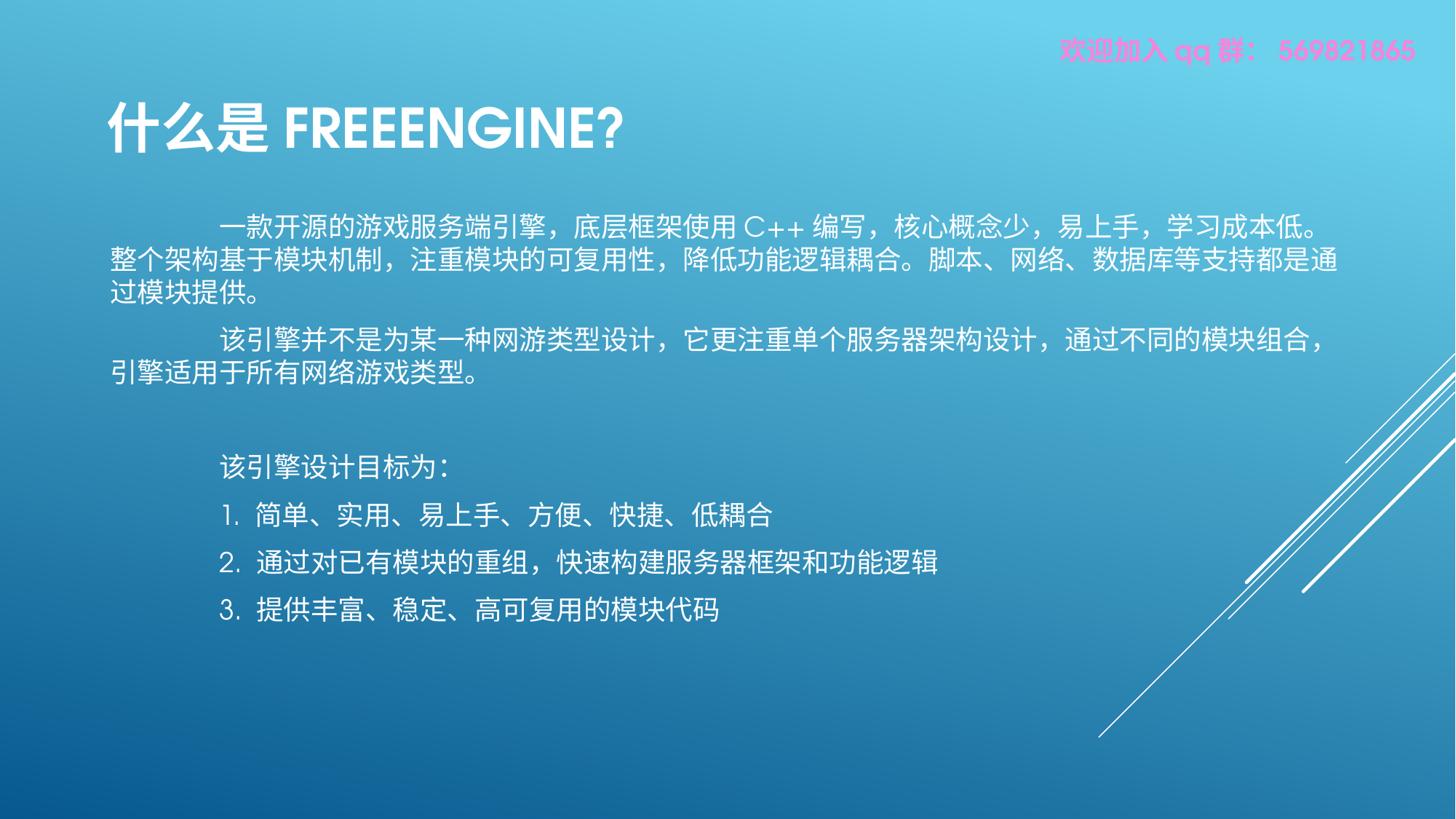

欢迎加入qq群：569821865
# 什么是FreeEngine?
	一款开源的游戏服务端引擎，底层框架使用C++编写，核心概念少，易上手，学习成本低。整个架构基于模块机制，注重模块的可复用性，降低功能逻辑耦合。脚本、网络、数据库等支持都是通过模块提供。
	该引擎并不是为某一种网游类型设计，它更注重单个服务器架构设计，通过不同的模块组合，引擎适用于所有网络游戏类型。

	该引擎设计目标为：
	1. 简单、实用、易上手、方便、快捷、低耦合
	2. 通过对已有模块的重组，快速构建服务器框架和功能逻辑
	3. 提供丰富、稳定、高可复用的模块代码